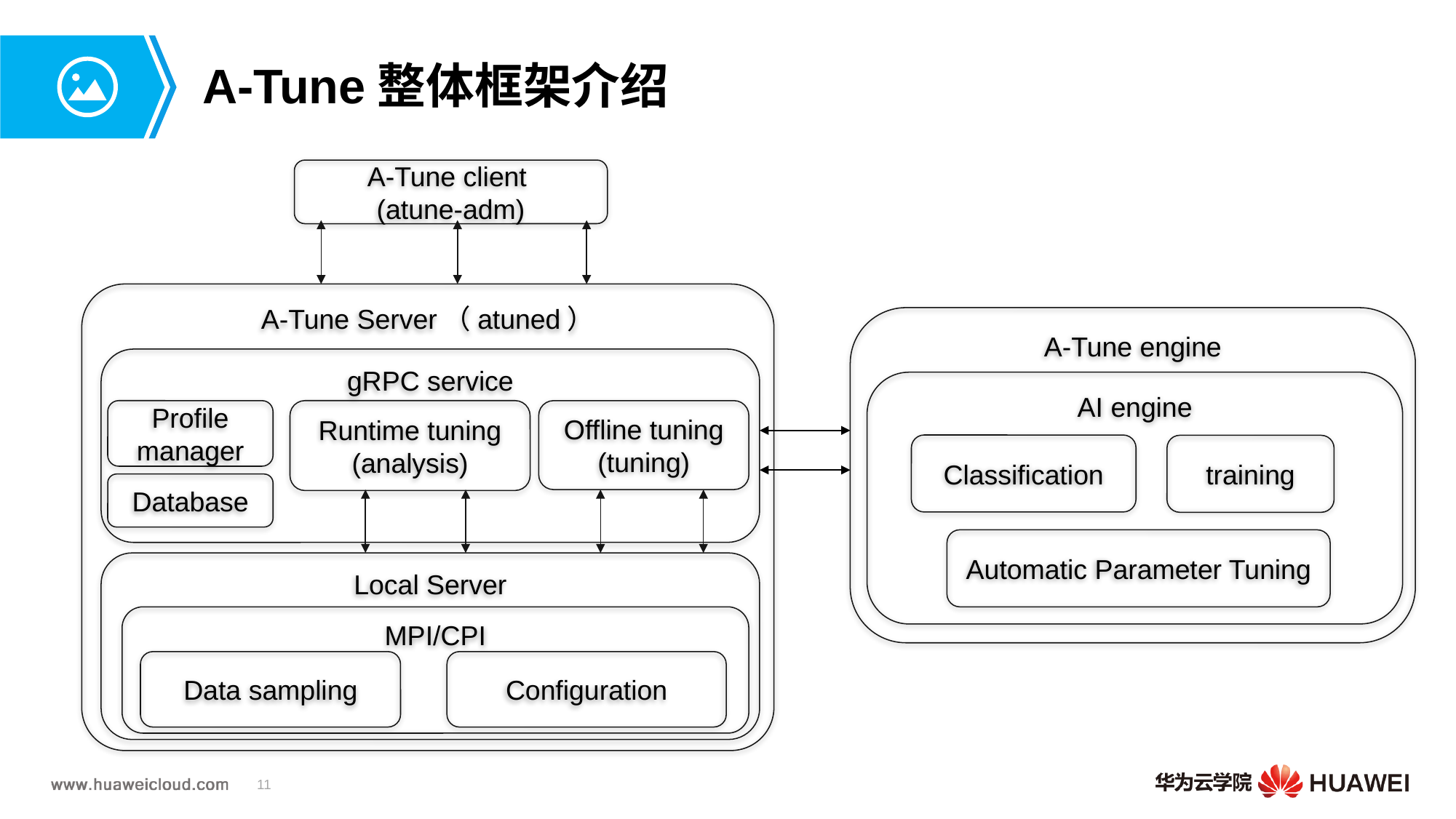

# A-Tune整体框架介绍
A-Tune client
(atune-adm)
A-Tune Server（atuned）
A-Tune engine
AI engine
Classification
training
Automatic Parameter Tuning
gRPC service
Profile manager
Runtime tuning
(analysis)
Offline tuning
(tuning)
Database
Local Server
MPI/CPI
Data sampling
Configuration